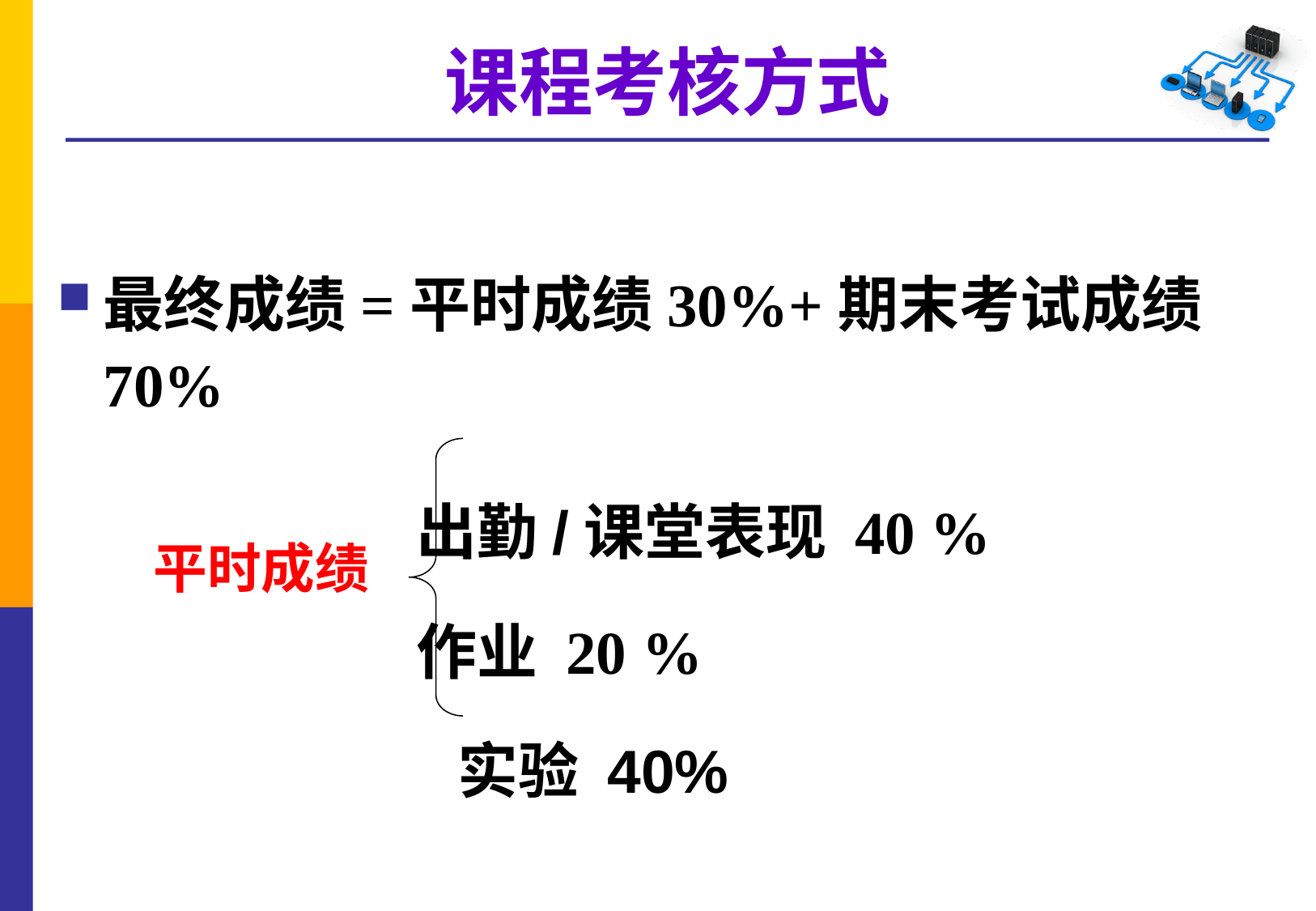

# 课程考核方式

最终成绩=平时成绩30%+期末考试成绩70%
                         出勤/课堂表现 40 %
                         作业 20 %
                            实验 40%

平时成绩
3